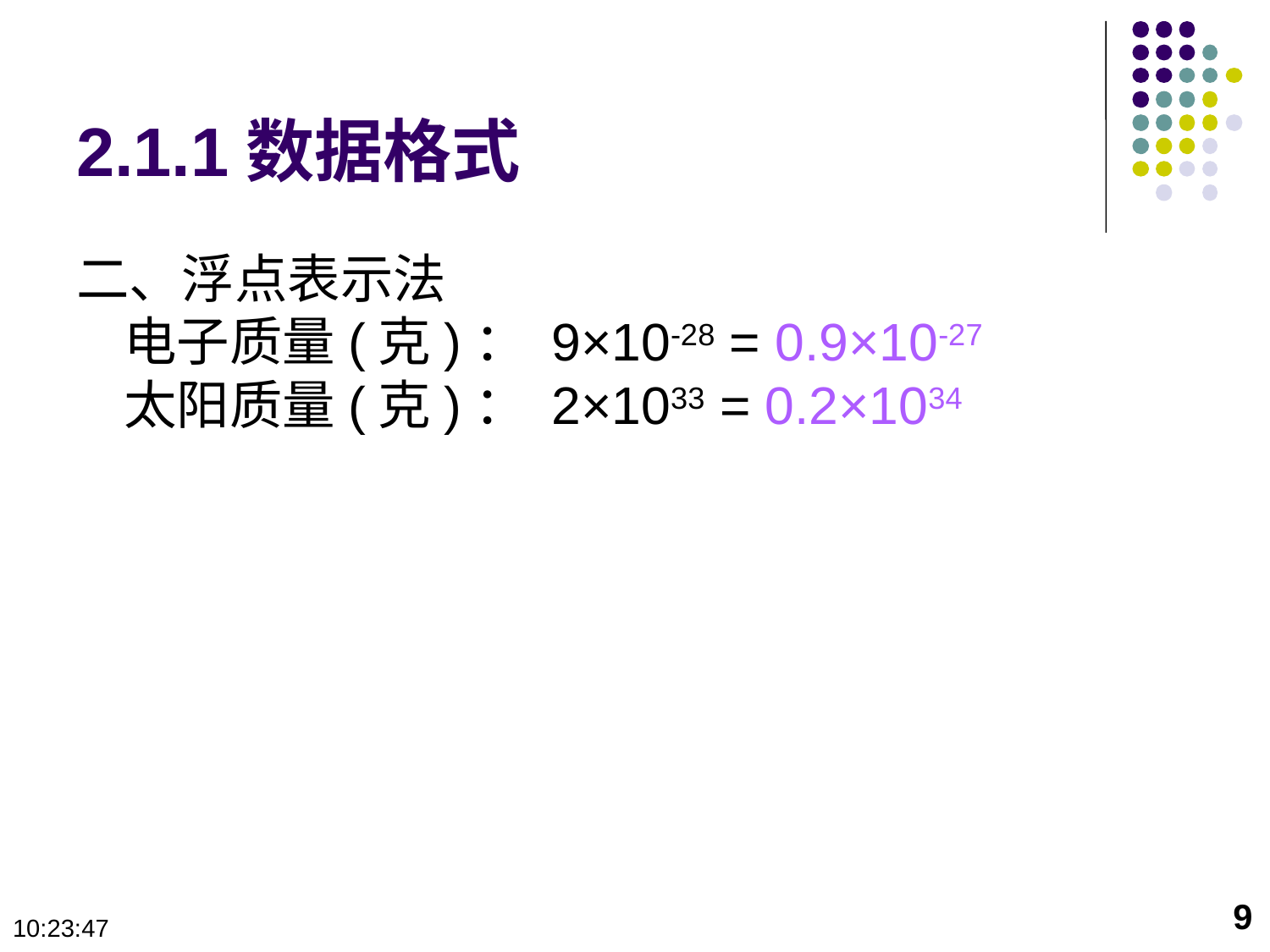

# 2.1.1数据格式
二、浮点表示法
电子质量(克)： 9×10-28 = 0.9×10-27
太阳质量(克)： 2×1033 = 0.2×1034
9
10:23:47